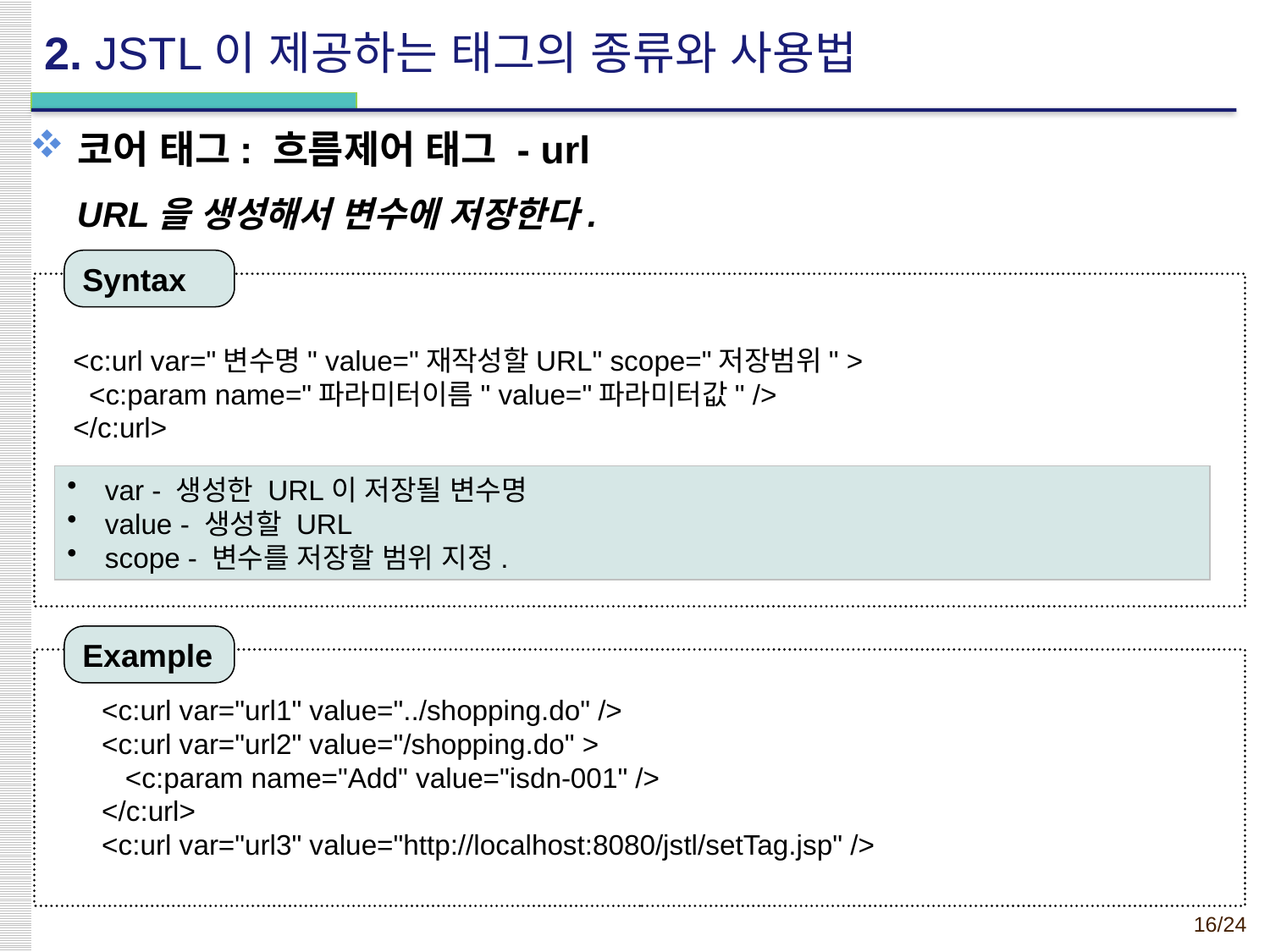

# 2. JSTL이 제공하는 태그의 종류와 사용법
코어 태그: 흐름제어 태그 - url

URL을 생성해서 변수에 저장한다.
Syntax

<c:url var="변수명" value="재작성할URL" scope="저장범위" >
  <c:param name="파라미터이름" value="파라미터값" />
</c:url>
 var - 생성한 URL이 저장될 변수명
 value - 생성할 URL
 scope - 변수를 저장할 범위 지정.
Example

<c:url var="url1" value="../shopping.do" />
<c:url var="url2" value="/shopping.do" >
   <c:param name="Add" value="isdn-001" />
</c:url>
<c:url var="url3" value="http://localhost:8080/jstl/setTag.jsp" />